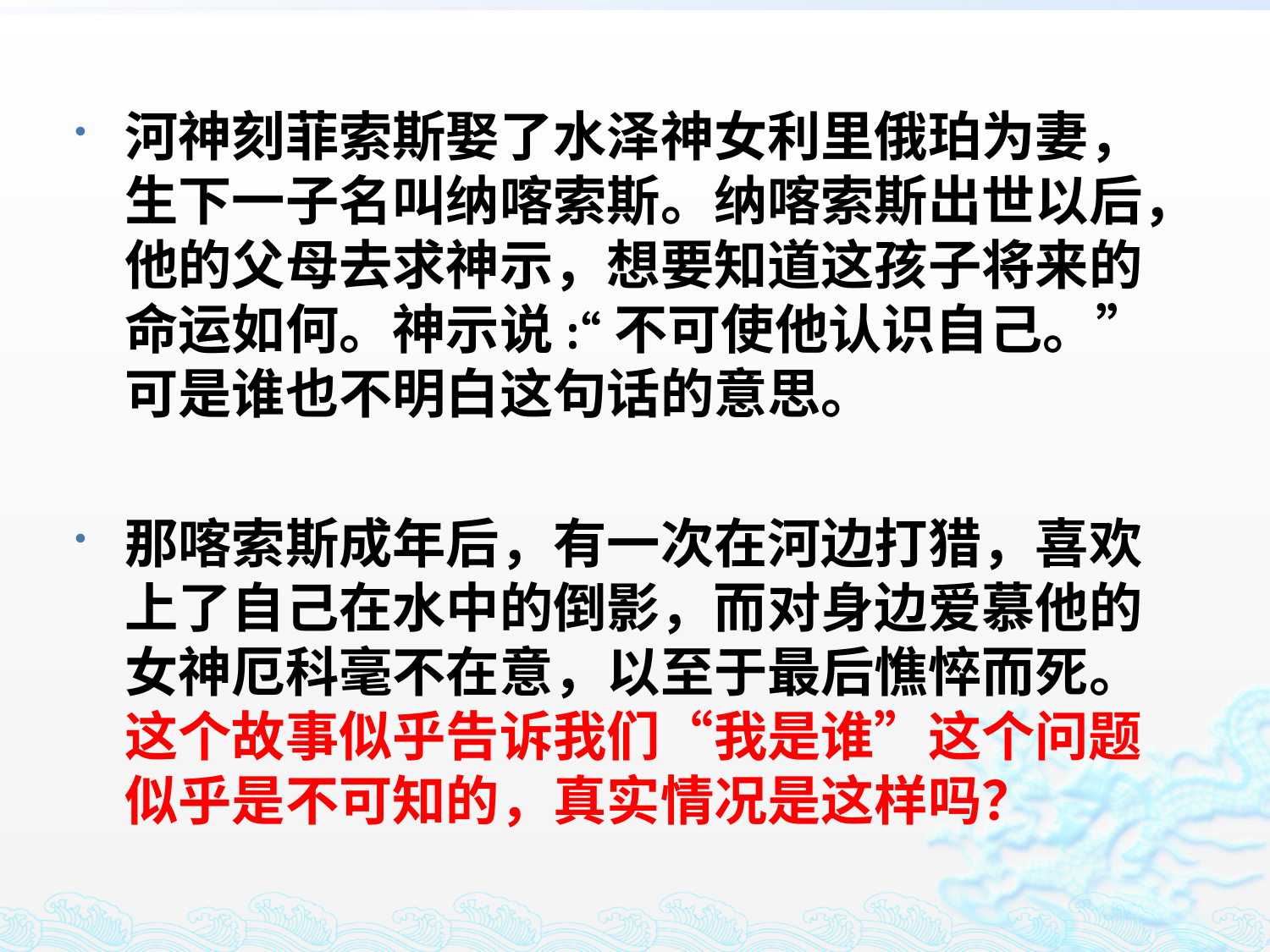

河神刻菲索斯娶了水泽神女利里俄珀为妻，生下一子名叫纳喀索斯。纳喀索斯出世以后，他的父母去求神示，想要知道这孩子将来的命运如何。神示说:“不可使他认识自己。”可是谁也不明白这句话的意思。

那喀索斯成年后，有一次在河边打猎，喜欢上了自己在水中的倒影，而对身边爱慕他的女神厄科毫不在意，以至于最后憔悴而死。这个故事似乎告诉我们“我是谁”这个问题似乎是不可知的，真实情况是这样吗？